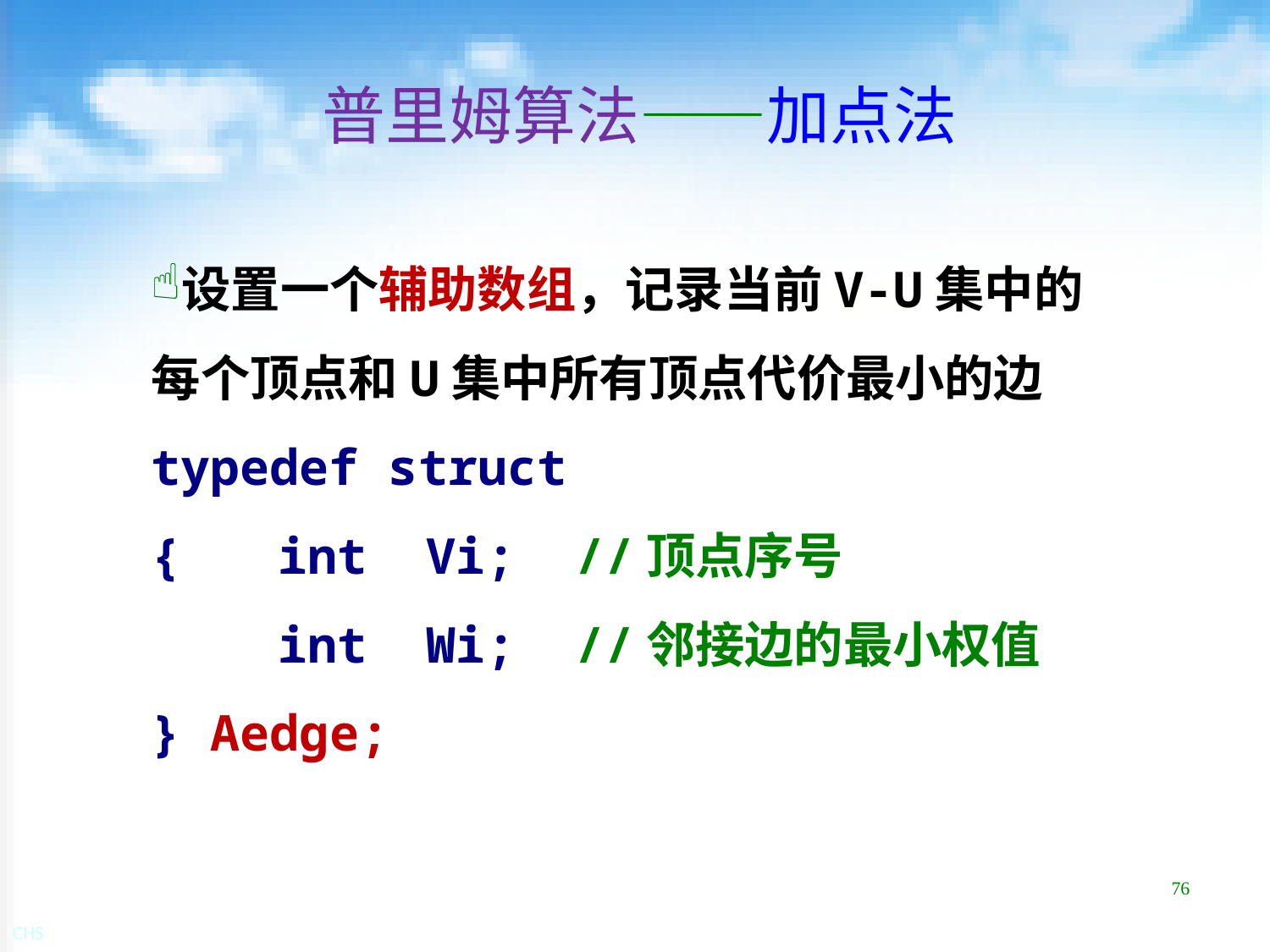

# 普里姆算法——加点法
设置一个辅助数组，记录当前V-U集中的每个顶点和U集中所有顶点代价最小的边
typedef struct
{	int  Vi;  //顶点序号
	int  Wi;  //邻接边的最小权值
} Aedge;
76